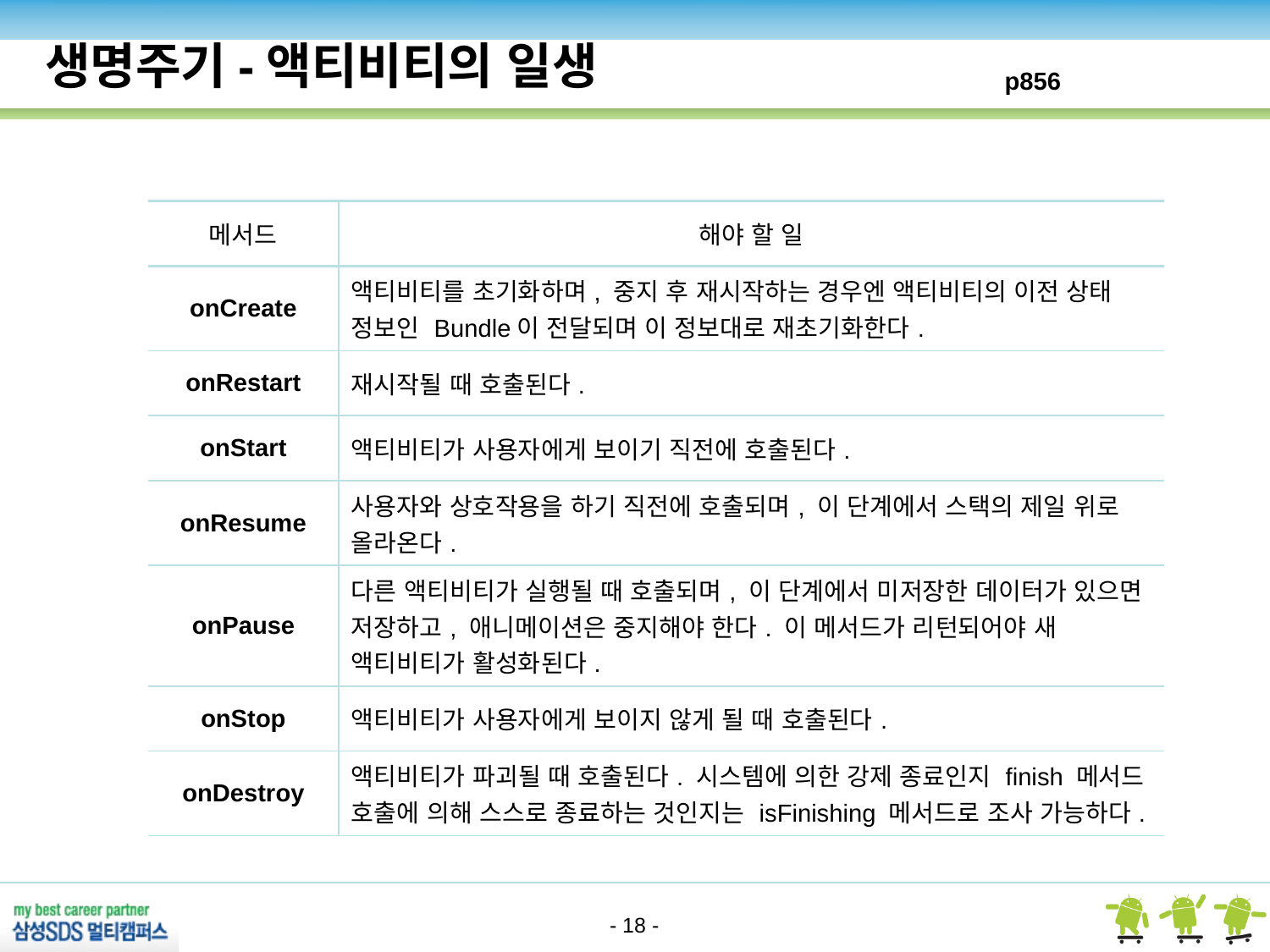

생명주기-액티비티의 일생
p856
| 메서드 | 해야 할 일 |
| --- | --- |
| onCreate | 액티비티를 초기화하며, 중지 후 재시작하는 경우엔 액티비티의 이전 상태 정보인 Bundle이 전달되며 이 정보대로 재초기화한다. |
| onRestart | 재시작될 때 호출된다. |
| onStart | 액티비티가 사용자에게 보이기 직전에 호출된다. |
| onResume | 사용자와 상호작용을 하기 직전에 호출되며, 이 단계에서 스택의 제일 위로 올라온다. |
| onPause | 다른 액티비티가 실행될 때 호출되며, 이 단계에서 미저장한 데이터가 있으면 저장하고, 애니메이션은 중지해야 한다. 이 메서드가 리턴되어야 새 액티비티가 활성화된다. |
| onStop | 액티비티가 사용자에게 보이지 않게 될 때 호출된다. |
| onDestroy | 액티비티가 파괴될 때 호출된다. 시스템에 의한 강제 종료인지 finish 메서드 호출에 의해 스스로 종료하는 것인지는 isFinishing 메서드로 조사 가능하다. |
- 18 -